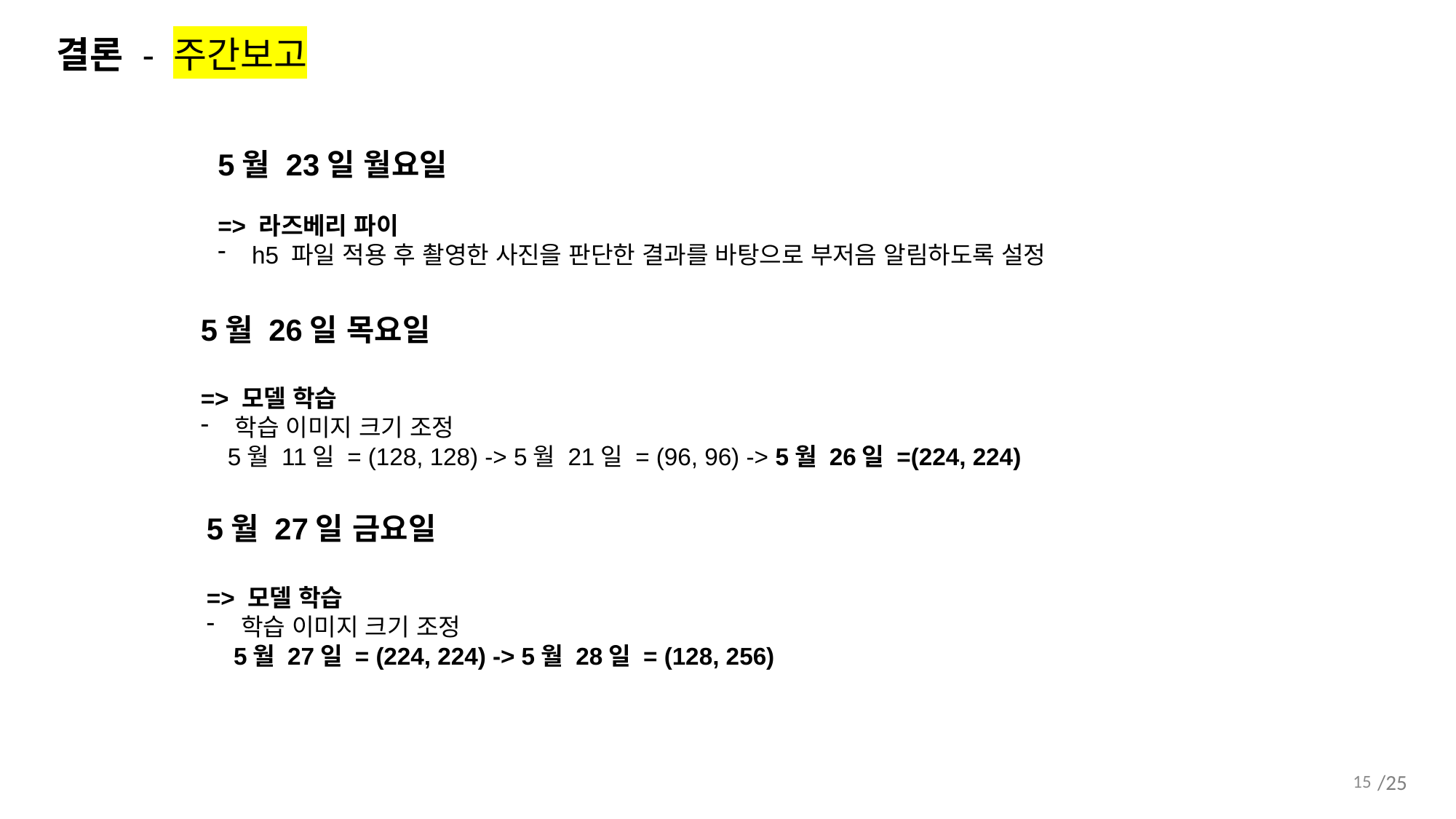

결론 - 주간보고
5월 23일 월요일

=> 라즈베리 파이
h5 파일 적용 후 촬영한 사진을 판단한 결과를 바탕으로 부저음 알림하도록 설정

5월 26일 목요일

=> 모델 학습
학습 이미지 크기 조정
    5월 11일 = (128, 128) -> 5월 21일 = (96, 96) -> 5월 26일 =(224, 224)
5월 27일 금요일

=> 모델 학습
학습 이미지 크기 조정
    5월 27일 = (224, 224) -> 5월 28일 = (128, 256)
15